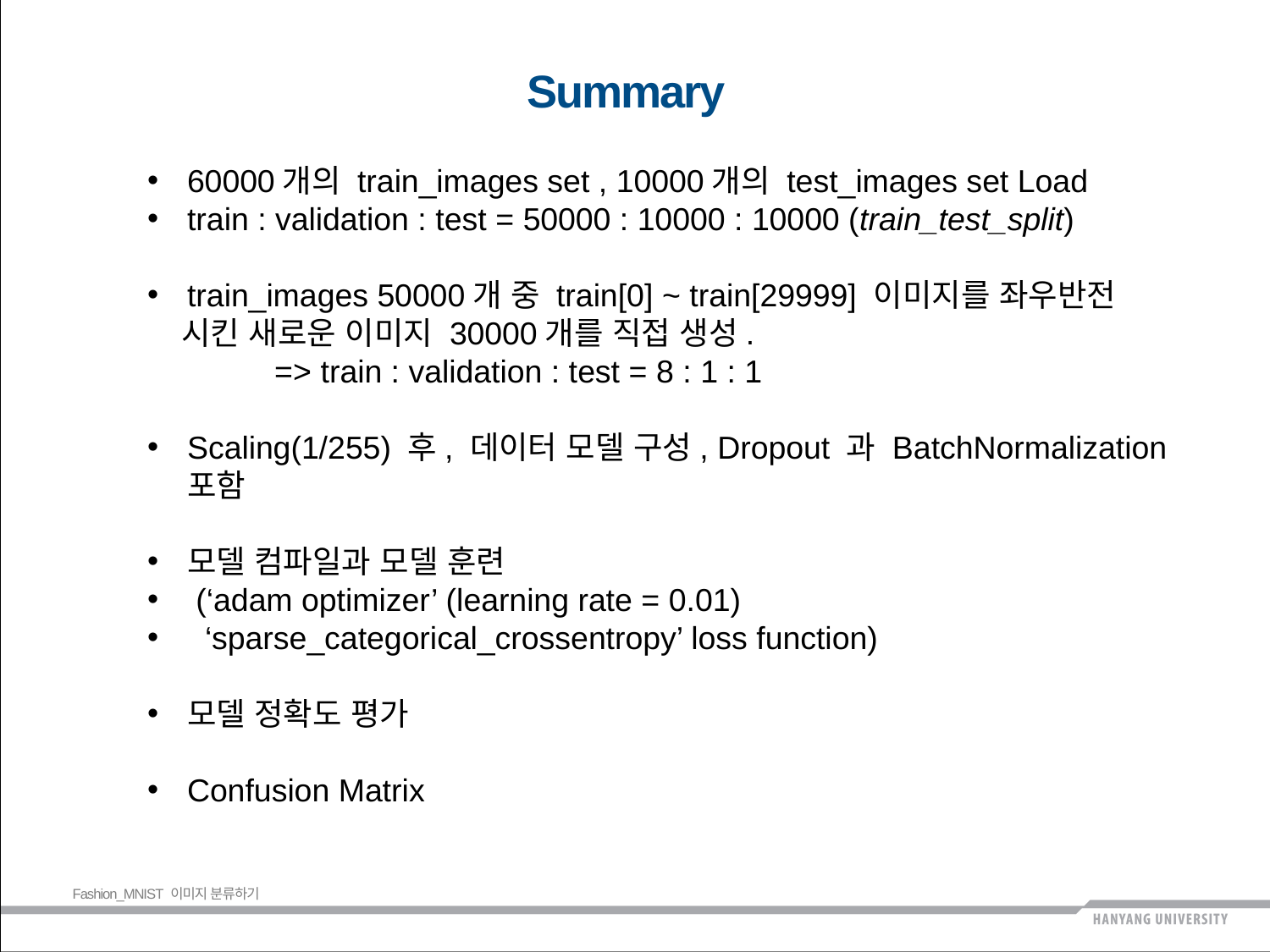

Summary
60000개의 train_images set , 10000개의 test_images set Load
train : validation : test = 50000 : 10000 : 10000 (train_test_split)

train_images 50000개 중 train[0] ~ train[29999] 이미지를 좌우반전
   시킨 새로운 이미지 30000개를 직접 생성.
	=> train : validation : test = 8 : 1 : 1

Scaling(1/255) 후, 데이터 모델 구성, Dropout 과 BatchNormalization 포함

모델 컴파일과 모델 훈련
 (‘adam optimizer’ (learning rate = 0.01)
  ‘sparse_categorical_crossentropy’ loss function)

모델 정확도 평가

Confusion Matrix

Fashion_MNIST 이미지 분류하기